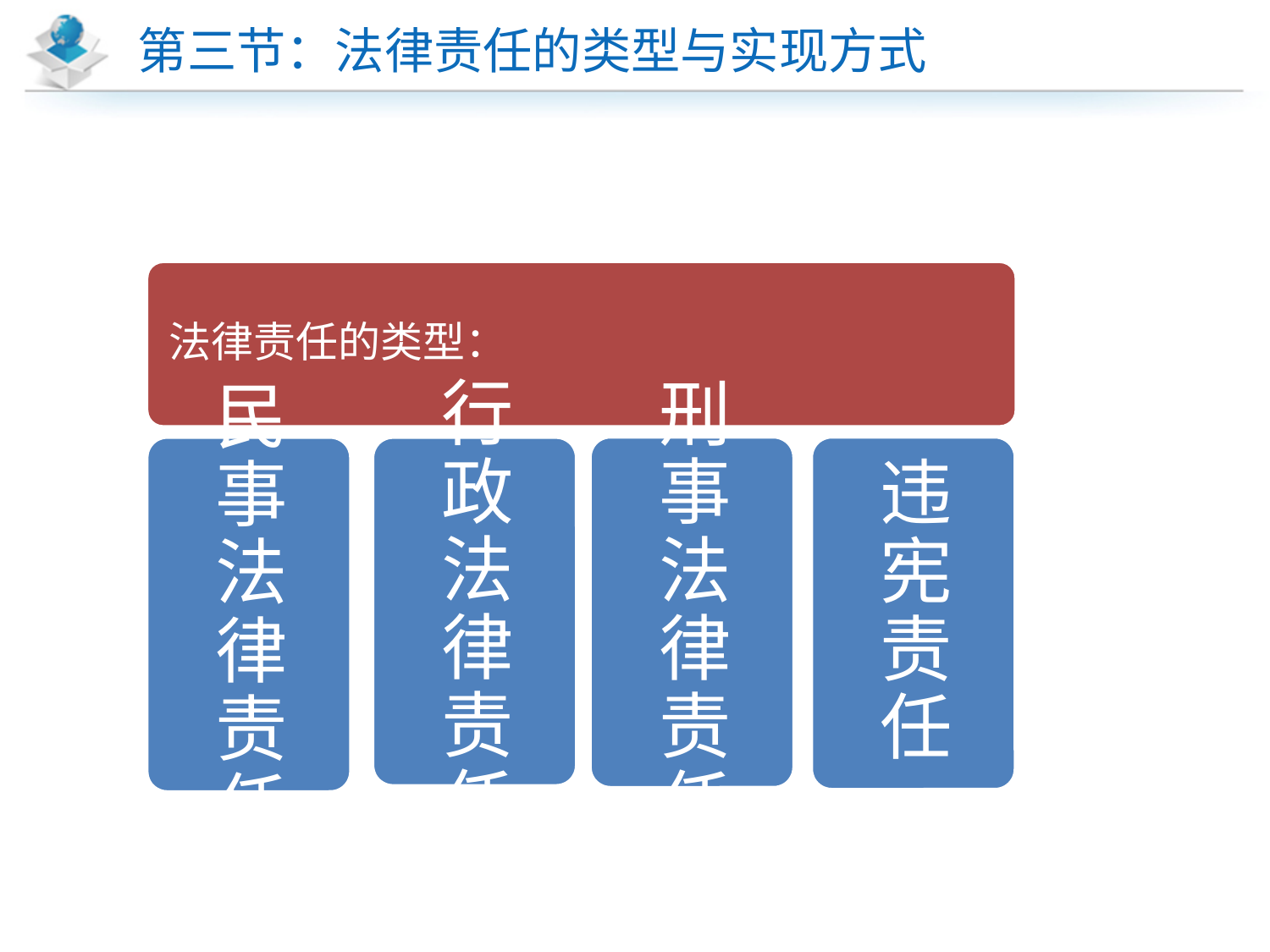

# 第三节：法律责任的类型与实现方式
法律责任的类型：
民事法律责任
行政法律责任
刑事法律责任
违宪责任